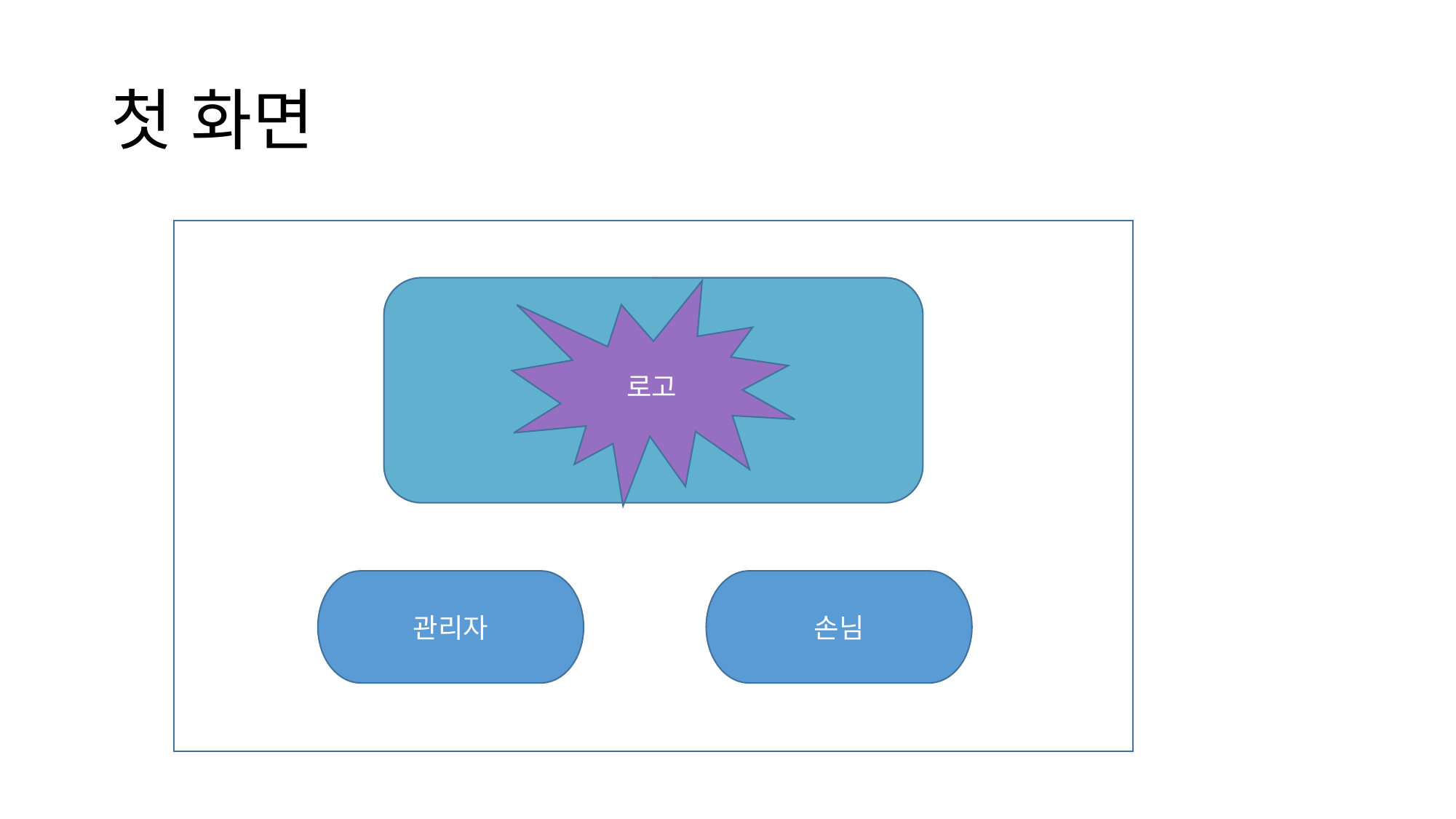

# 첫 화면

로고:
샛별 – 주소
로고
관리자
손님